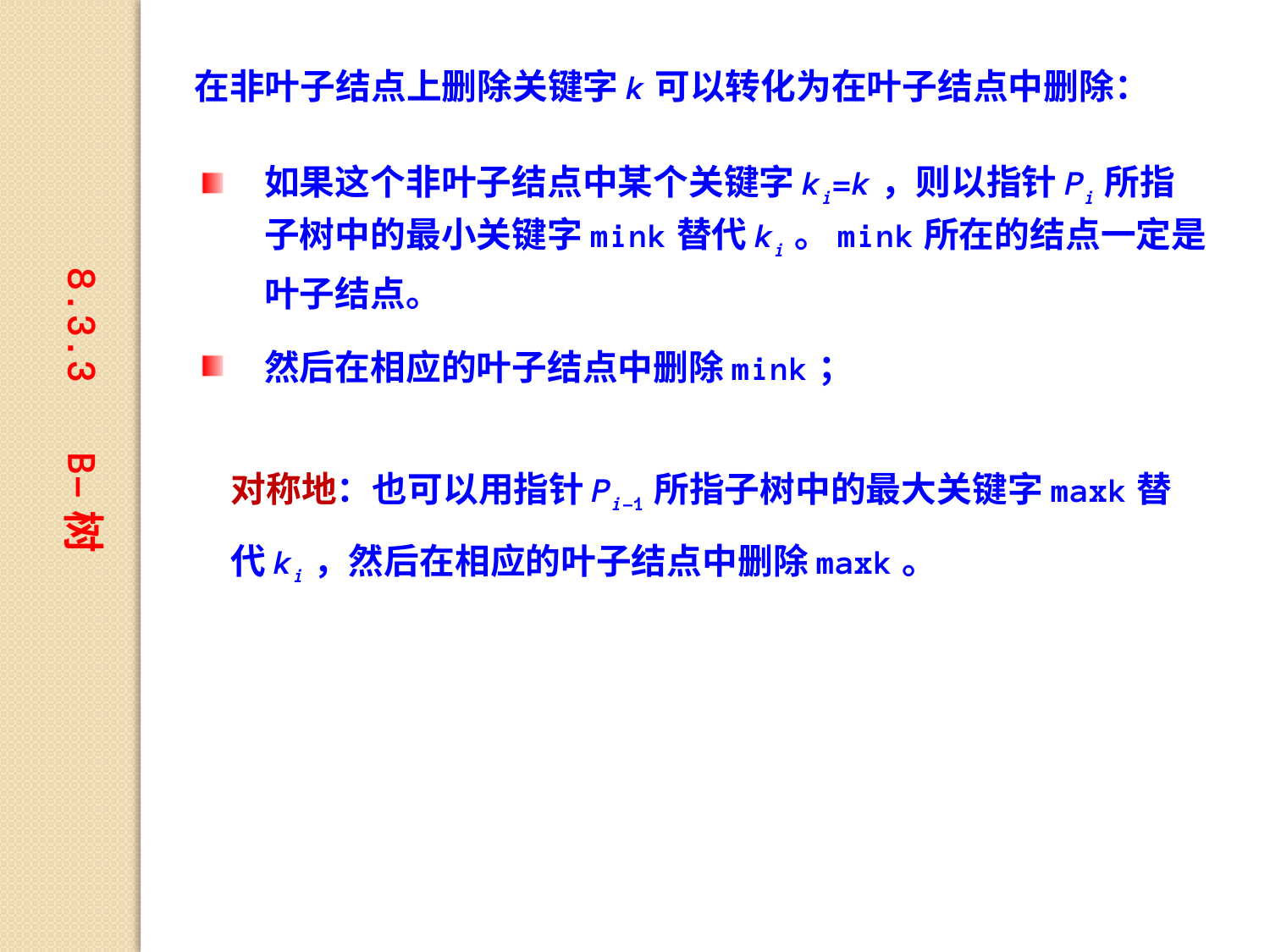

在非叶子结点上删除关键字k可以转化为在叶子结点中删除：
如果这个非叶子结点中某个关键字ki=k，则以指针Pi所指子树中的最小关键字mink替代ki。mink所在的结点一定是叶子结点。
然后在相应的叶子结点中删除mink；
8.3.3   B-树
对称地：也可以用指针Pi-1所指子树中的最大关键字maxk替代ki，然后在相应的叶子结点中删除maxk。